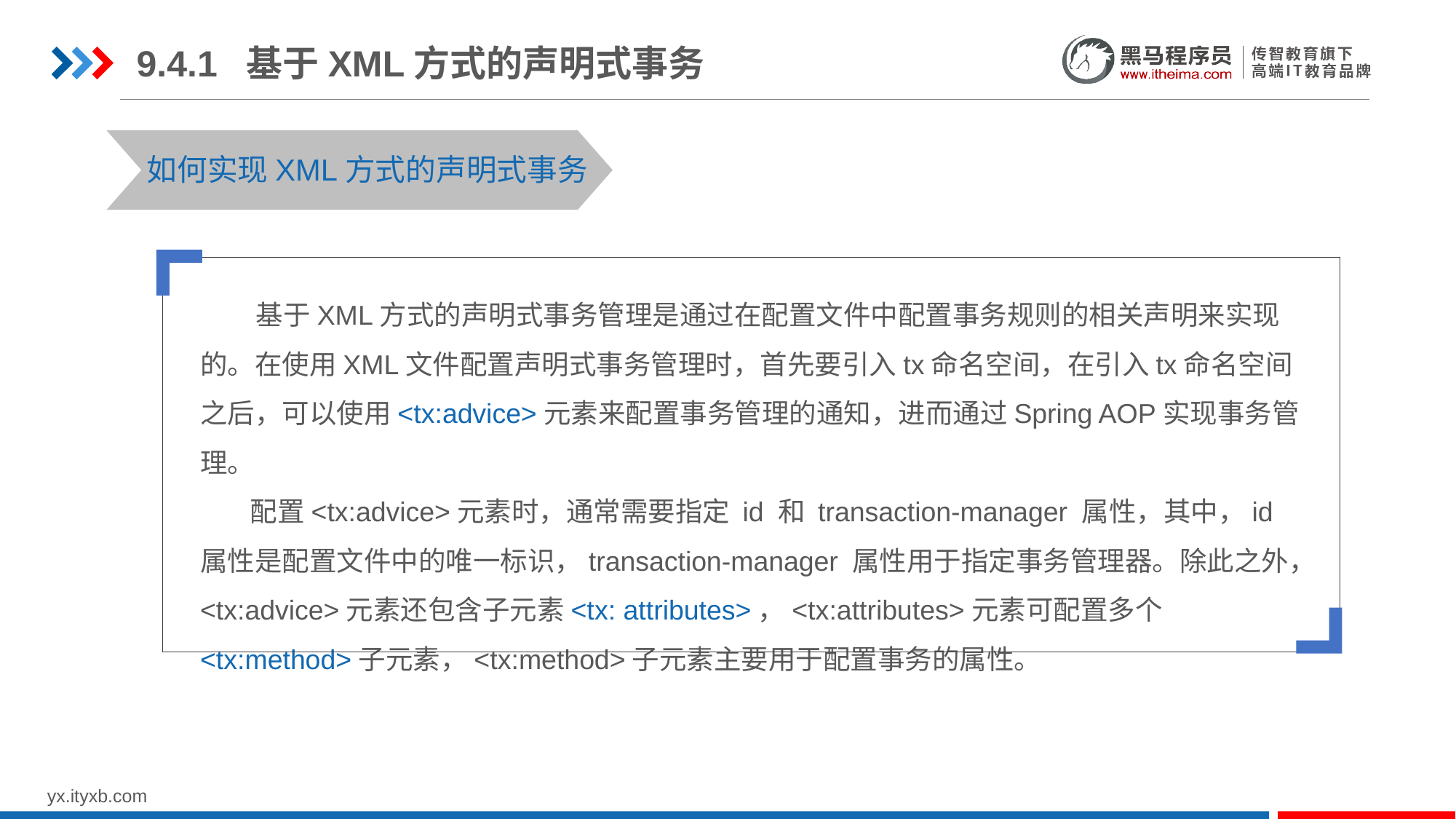

9.4.1  基于XML方式的声明式事务

如何实现XML方式的声明式事务

        基于XML方式的声明式事务管理是通过在配置文件中配置事务规则的相关声明来实现的。在使用XML文件配置声明式事务管理时，首先要引入tx命名空间，在引入tx命名空间之后，可以使用<tx:advice>元素来配置事务管理的通知，进而通过Spring AOP实现事务管理。
       配置<tx:advice>元素时，通常需要指定 id 和 transaction-manager 属性，其中，id 属性是配置文件中的唯一标识，transaction-manager 属性用于指定事务管理器。除此之外，<tx:advice>元素还包含子元素<tx: attributes>，<tx:attributes>元素可配置多个<tx:method>子元素，<tx:method>子元素主要用于配置事务的属性。